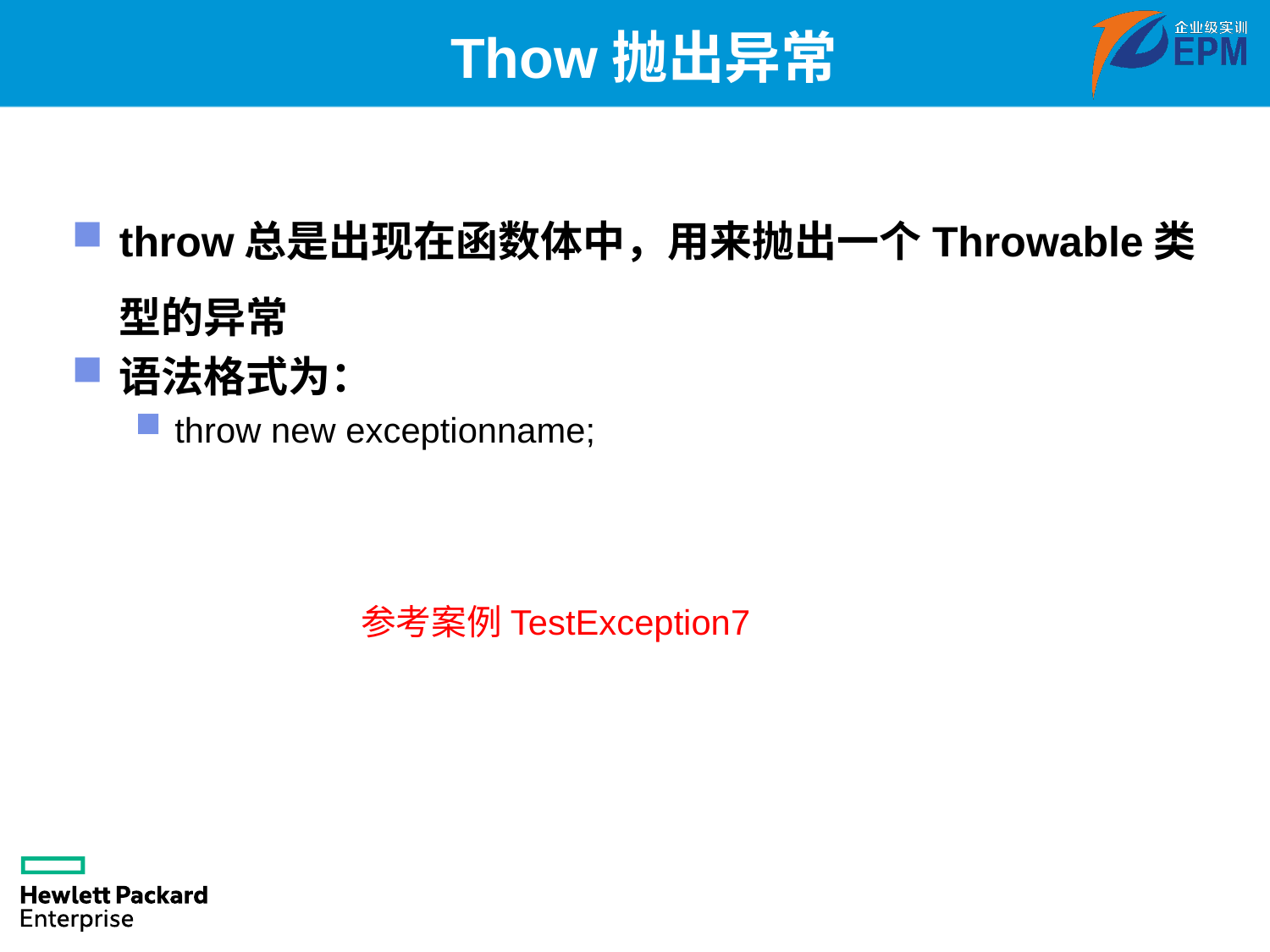

# Thow抛出异常
throw总是出现在函数体中，用来抛出一个Throwable类型的异常
语法格式为：
throw new exceptionname;

参考案例TestException7